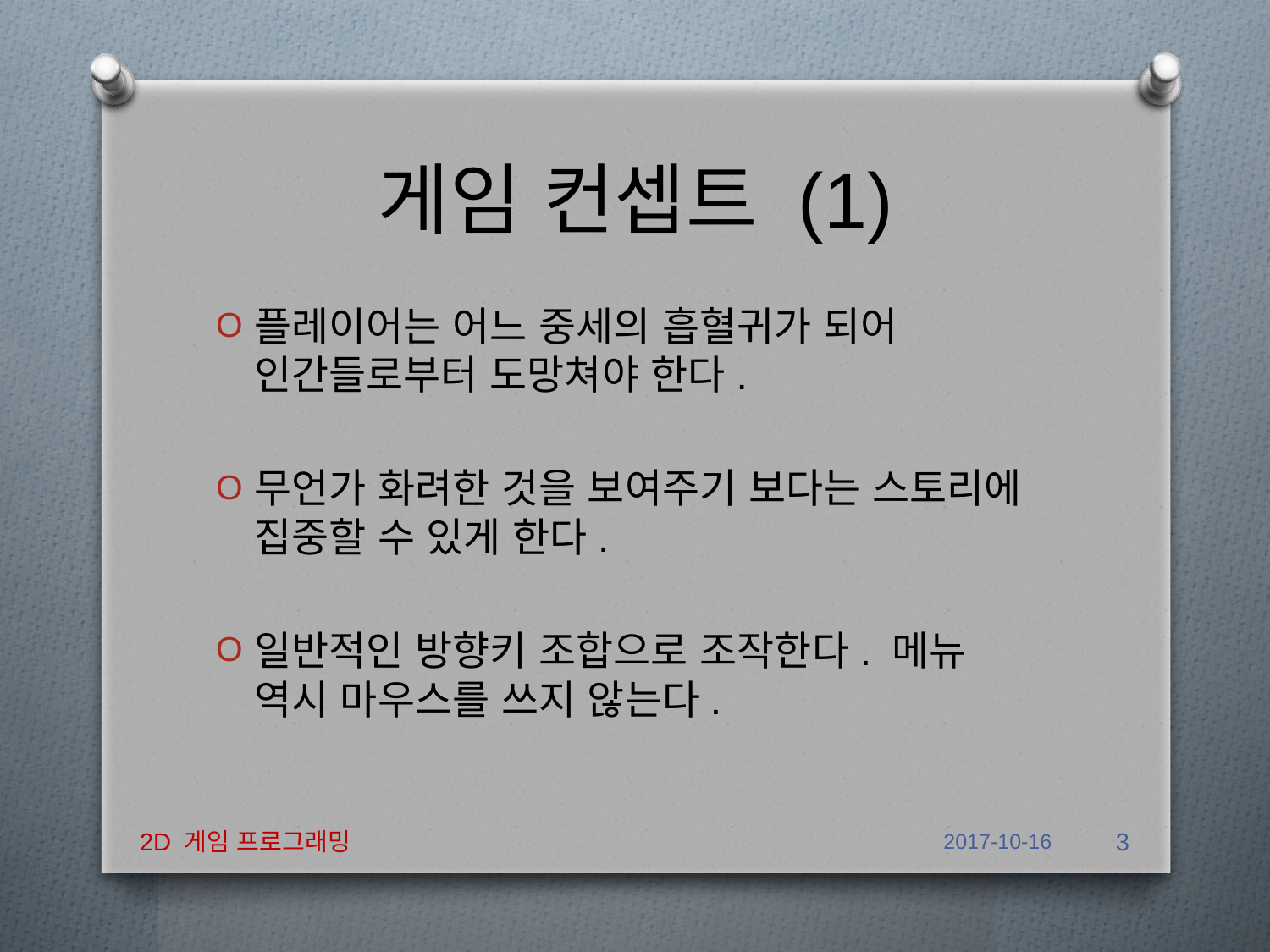

# 게임 컨셉트 (1)
플레이어는 어느 중세의 흡혈귀가 되어 인간들로부터 도망쳐야 한다.

무언가 화려한 것을 보여주기 보다는 스토리에 집중할 수 있게 한다.

일반적인 방향키 조합으로 조작한다. 메뉴 역시 마우스를 쓰지 않는다.
2D 게임 프로그래밍
2017-10-16
3